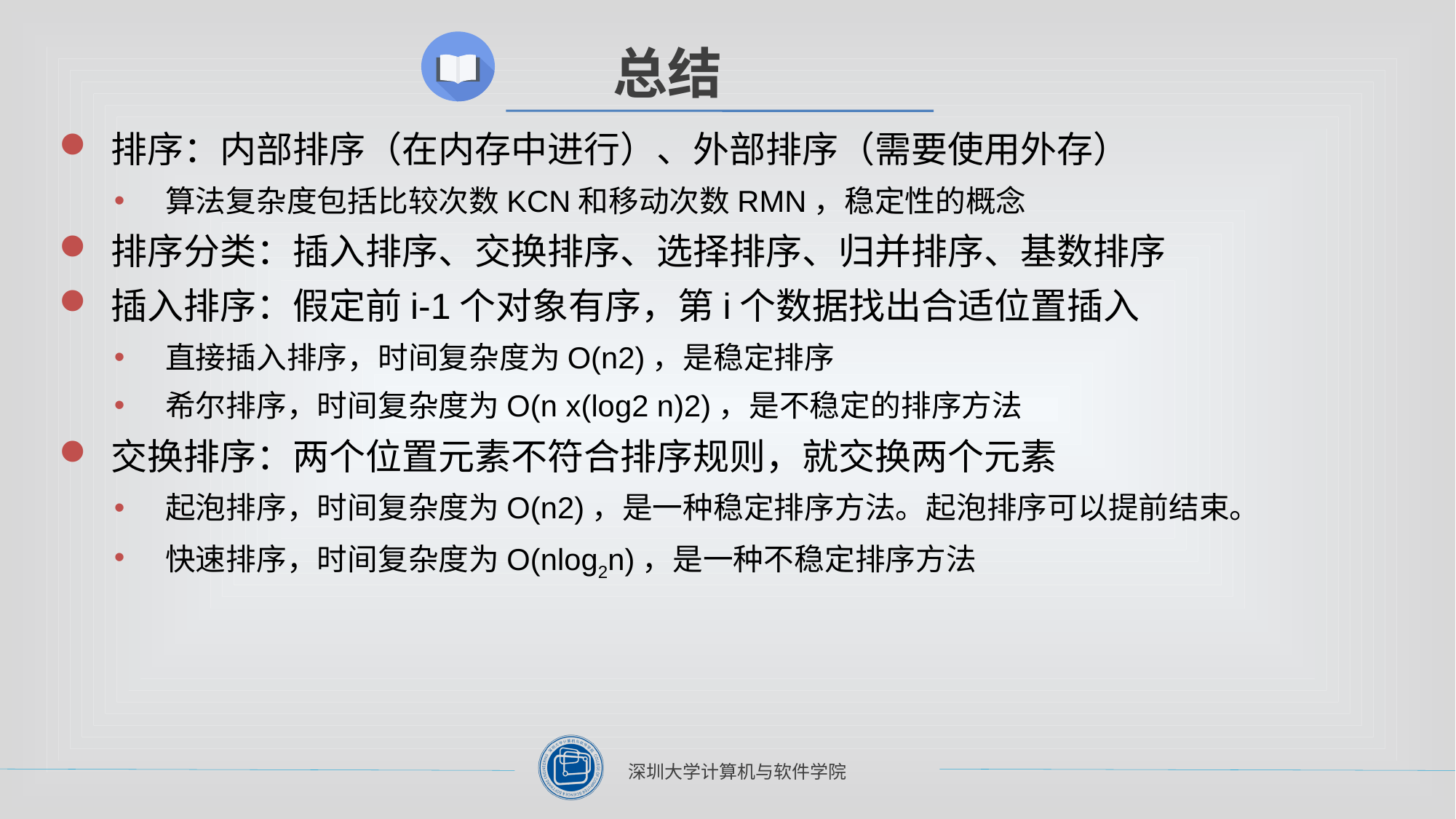

排序：内部排序（在内存中进行）、外部排序（需要使用外存）
算法复杂度包括比较次数KCN和移动次数RMN，稳定性的概念
排序分类：插入排序、交换排序、选择排序、归并排序、基数排序
插入排序：假定前i-1个对象有序，第i个数据找出合适位置插入
直接插入排序，时间复杂度为O(n2)，是稳定排序
希尔排序，时间复杂度为O(n x(log2 n)2)，是不稳定的排序方法
交换排序：两个位置元素不符合排序规则，就交换两个元素
起泡排序，时间复杂度为O(n2)，是一种稳定排序方法。起泡排序可以提前结束。
快速排序，时间复杂度为O(nlog2n)，是一种不稳定排序方法

103